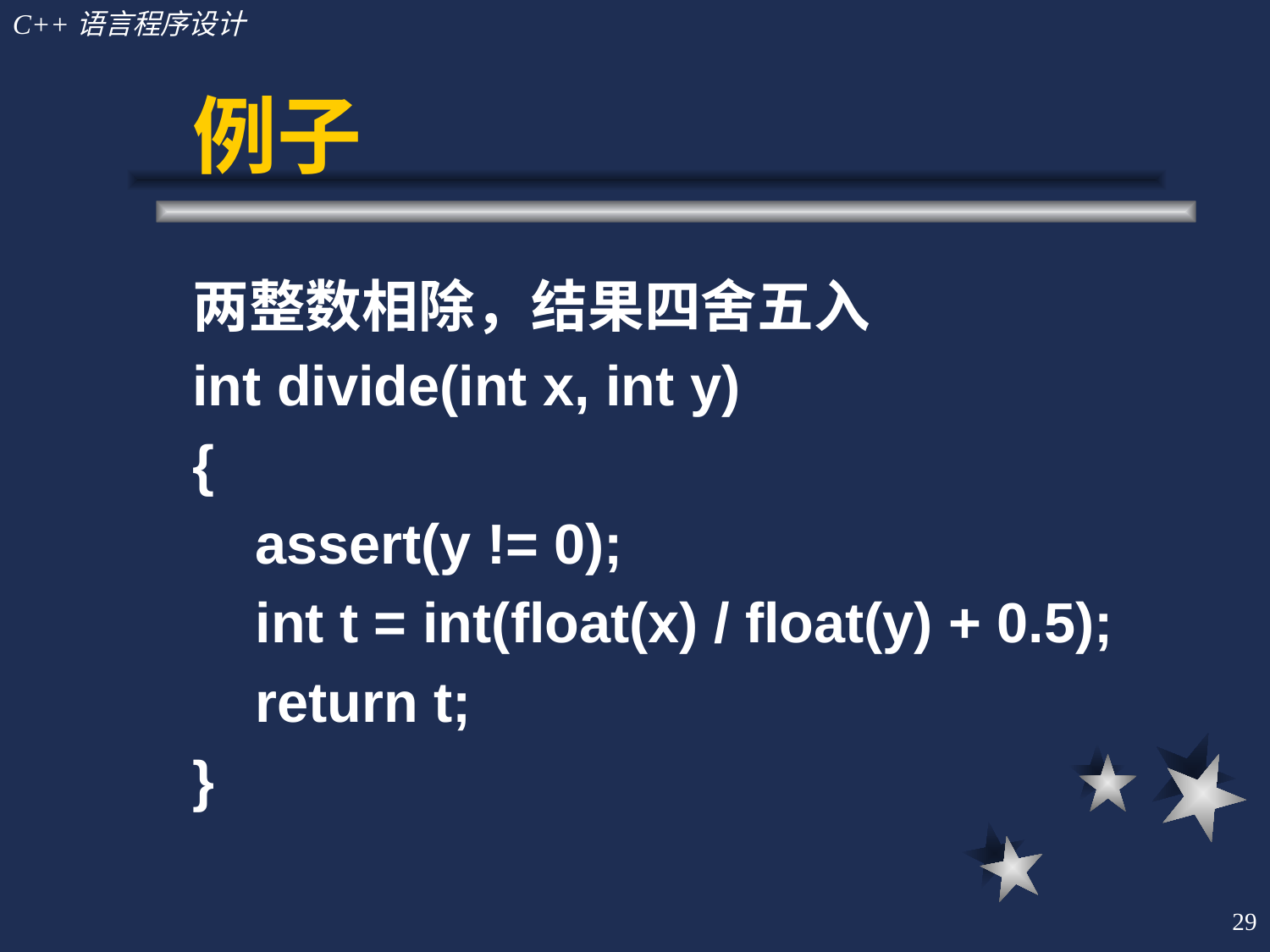

# 例子
两整数相除，结果四舍五入
int divide(int x, int y)
{
    assert(y != 0);
    int t = int(float(x) / float(y) + 0.5);
    return t;
}
29